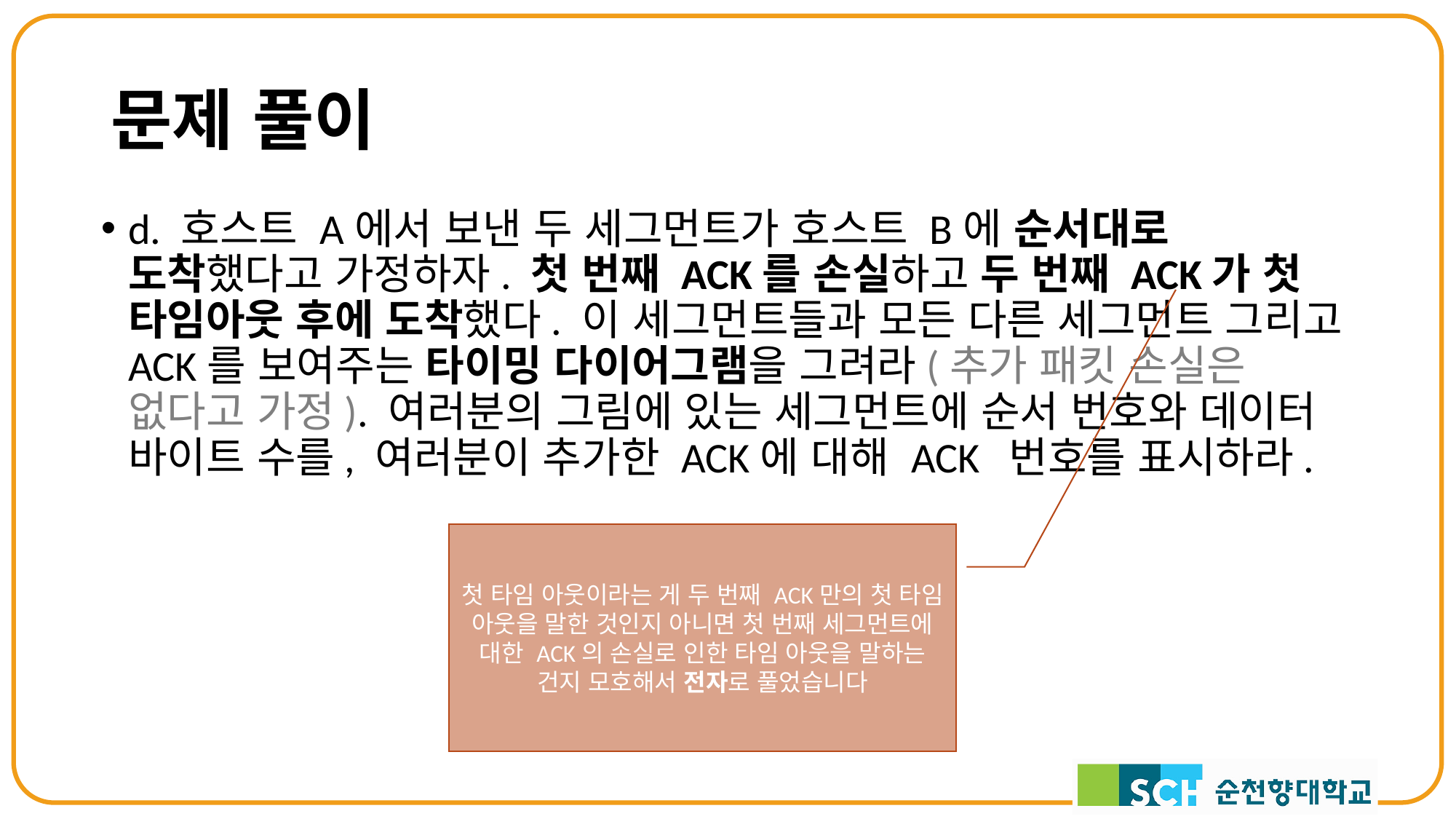

# 문제 풀이
d. 호스트 A에서 보낸 두 세그먼트가 호스트 B에 순서대로 도착했다고 가정하자. 첫 번째 ACK를 손실하고 두 번째 ACK가 첫 타임아웃 후에 도착했다. 이 세그먼트들과 모든 다른 세그먼트 그리고 ACK를 보여주는 타이밍 다이어그램을 그려라(추가 패킷 손실은 없다고 가정). 여러분의 그림에 있는 세그먼트에 순서 번호와 데이터 바이트 수를, 여러분이 추가한 ACK에 대해 ACK  번호를 표시하라.
첫 타임 아웃이라는 게 두 번째 ACK만의 첫 타임 아웃을 말한 것인지 아니면 첫 번째 세그먼트에 대한 ACK의 손실로 인한 타임 아웃을 말하는 건지 모호해서 전자로 풀었습니다